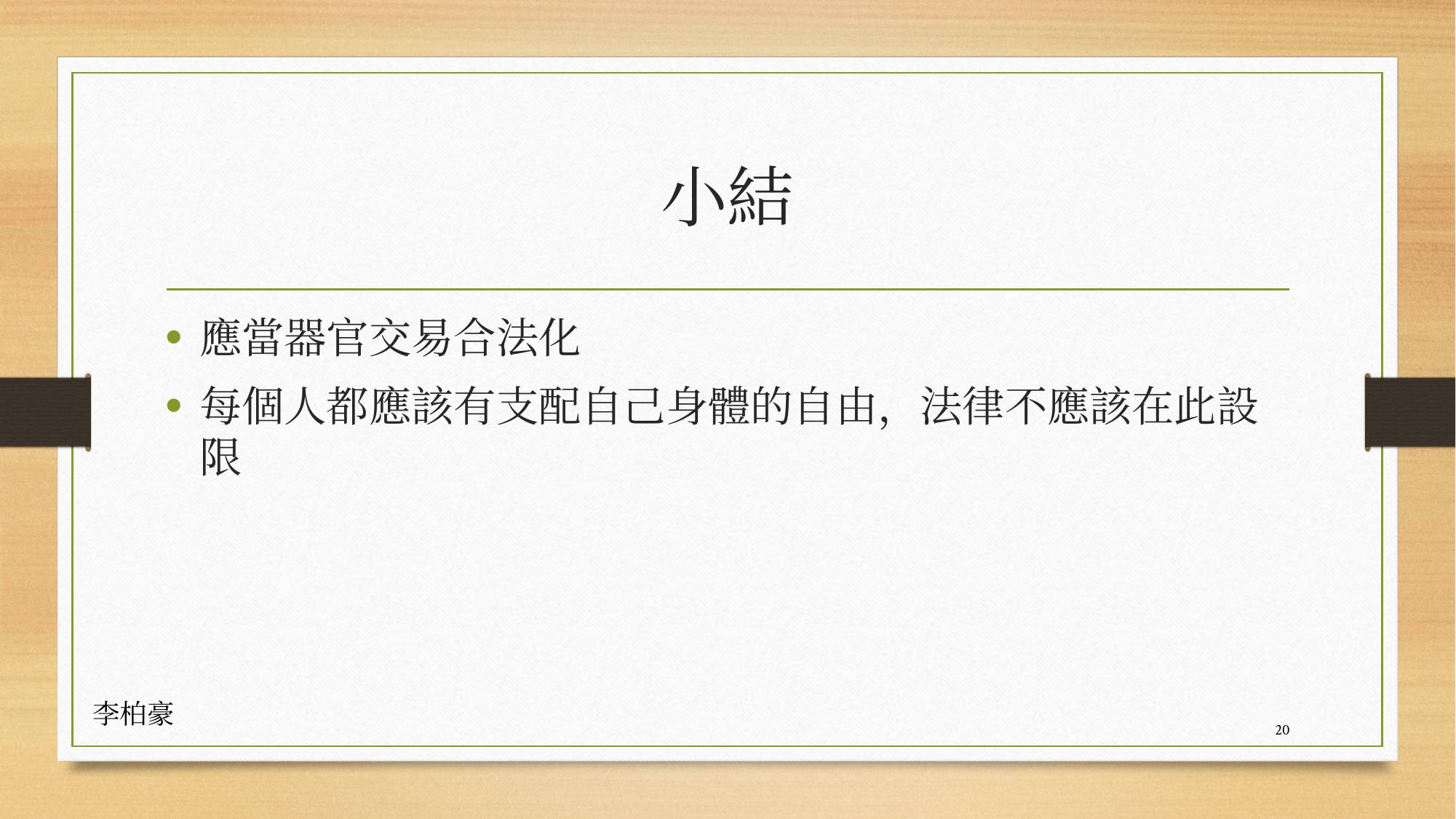

# 小結
應當器官交易合法化
每個人都應該有支配自己身體的自由，法律不應該在此設限
李柏豪
20